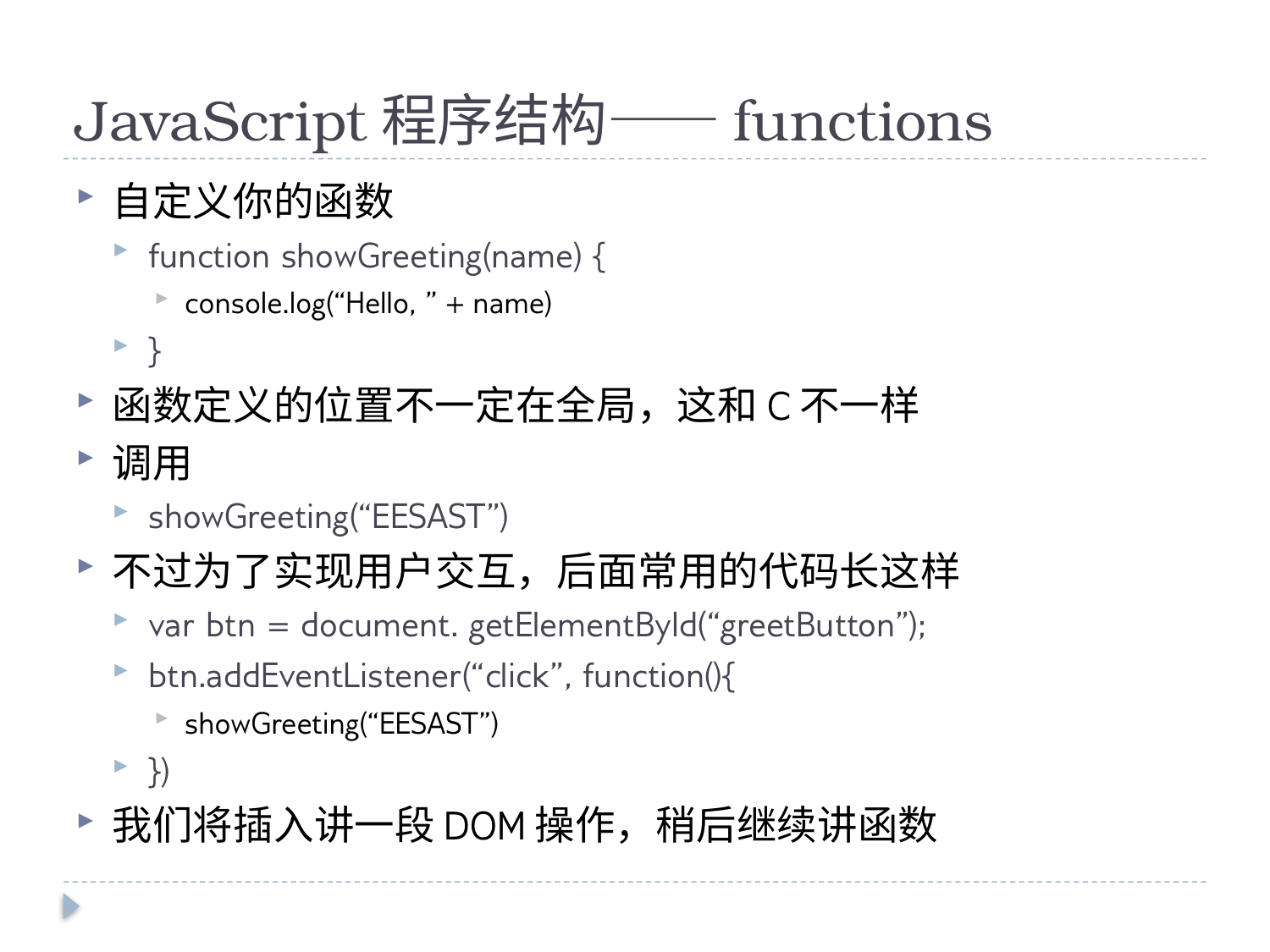

# JavaScript程序结构——functions
自定义你的函数
function showGreeting(name) {
console.log(“Hello, ” + name)
}
函数定义的位置不一定在全局，这和C不一样
调用
showGreeting(“EESAST”)
不过为了实现用户交互，后面常用的代码长这样
var btn = document. getElementById(“greetButton”);
btn.addEventListener(“click”, function(){
showGreeting(“EESAST”)
})
我们将插入讲一段DOM操作，稍后继续讲函数